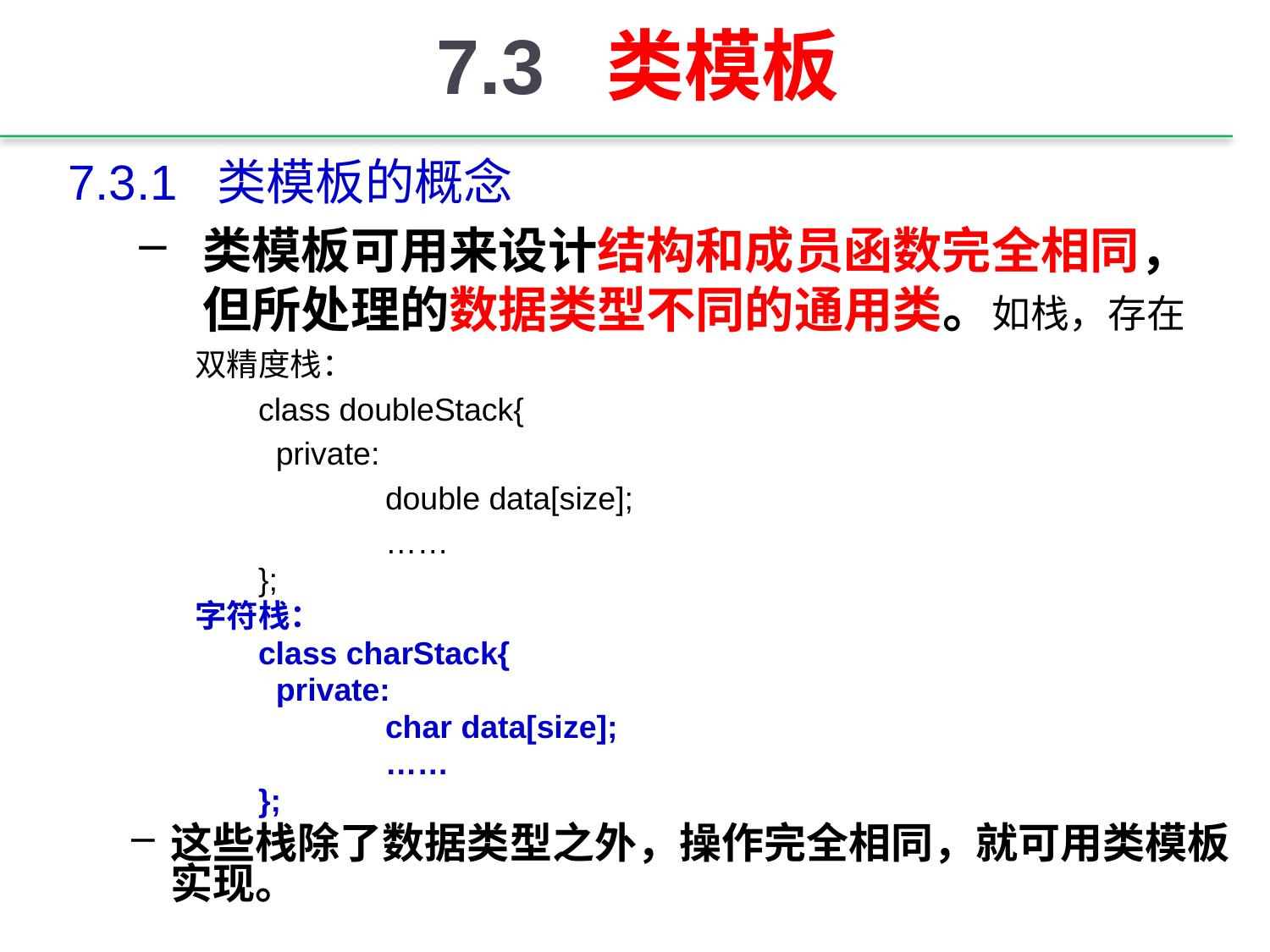

# 7.3  类模板
7.3.1  类模板的概念
类模板可用来设计结构和成员函数完全相同，但所处理的数据类型不同的通用类。如栈，存在
双精度栈：
	class doubleStack{
	  private:
		double data[size];
		……
	};
字符栈：
	class charStack{
	  private:
		char data[size];
		……
	};
这些栈除了数据类型之外，操作完全相同，就可用类模板实现。